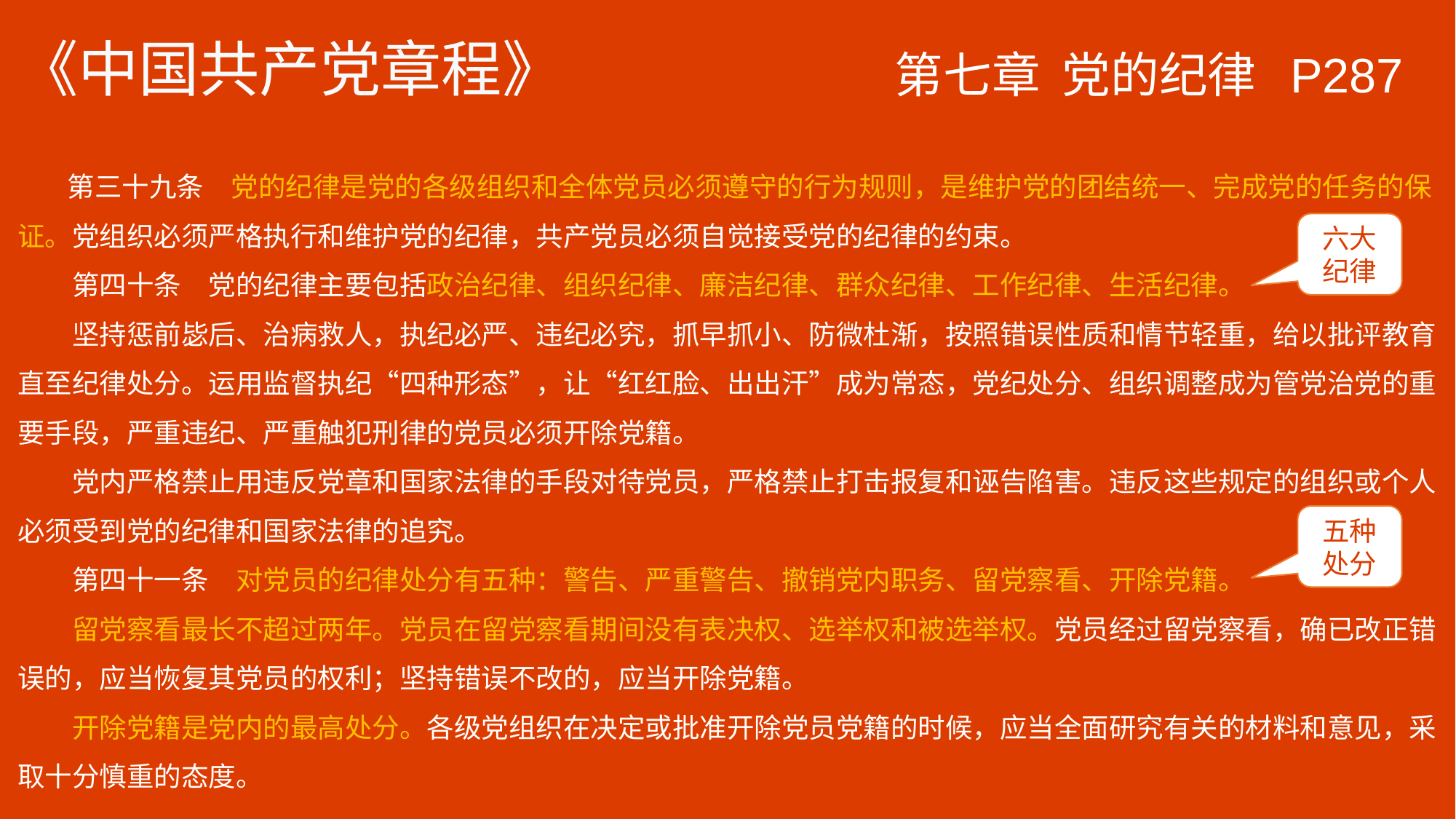

《中国共产党章程》
第七章  党的纪律  P287
       第三十九条　党的纪律是党的各级组织和全体党员必须遵守的行为规则，是维护党的团结统一、完成党的任务的保证。党组织必须严格执行和维护党的纪律，共产党员必须自觉接受党的纪律的约束。
　　第四十条　党的纪律主要包括政治纪律、组织纪律、廉洁纪律、群众纪律、工作纪律、生活纪律。
　　坚持惩前毖后、治病救人，执纪必严、违纪必究，抓早抓小、防微杜渐，按照错误性质和情节轻重，给以批评教育直至纪律处分。运用监督执纪“四种形态”，让“红红脸、出出汗”成为常态，党纪处分、组织调整成为管党治党的重要手段，严重违纪、严重触犯刑律的党员必须开除党籍。
　　党内严格禁止用违反党章和国家法律的手段对待党员，严格禁止打击报复和诬告陷害。违反这些规定的组织或个人必须受到党的纪律和国家法律的追究。
　　第四十一条　对党员的纪律处分有五种：警告、严重警告、撤销党内职务、留党察看、开除党籍。
　　留党察看最长不超过两年。党员在留党察看期间没有表决权、选举权和被选举权。党员经过留党察看，确已改正错误的，应当恢复其党员的权利；坚持错误不改的，应当开除党籍。
　　开除党籍是党内的最高处分。各级党组织在决定或批准开除党员党籍的时候，应当全面研究有关的材料和意见，采取十分慎重的态度。
六大纪律
五种处分